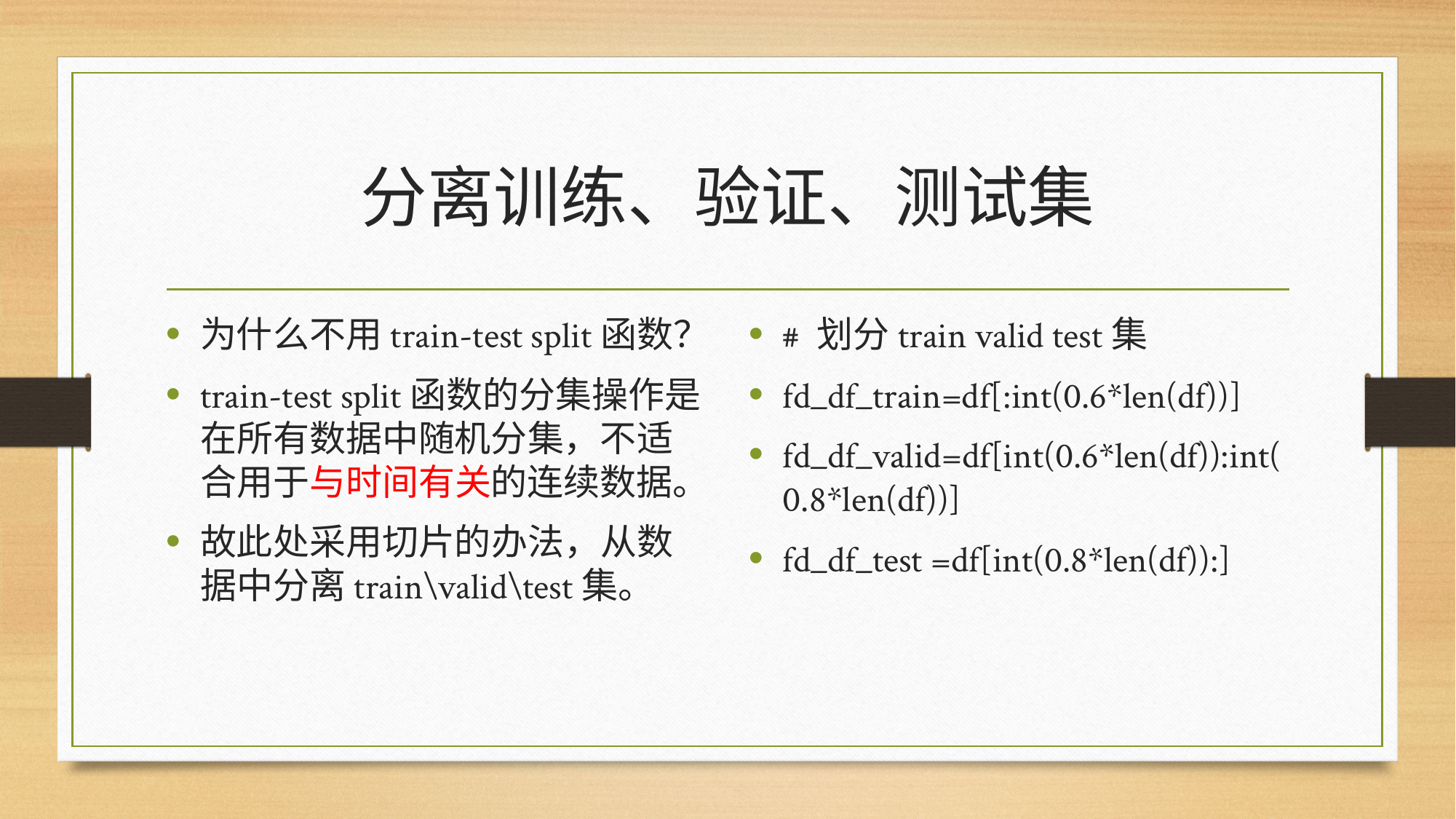

# 分离训练、验证、测试集
为什么不用train-test split函数？
train-test split函数的分集操作是在所有数据中随机分集，不适合用于与时间有关的连续数据。
故此处采用切片的办法，从数据中分离train\valid\test集。
# 划分train valid test集
fd_df_train=df[:int(0.6*len(df))]
fd_df_valid=df[int(0.6*len(df)):int(0.8*len(df))]
fd_df_test =df[int(0.8*len(df)):]